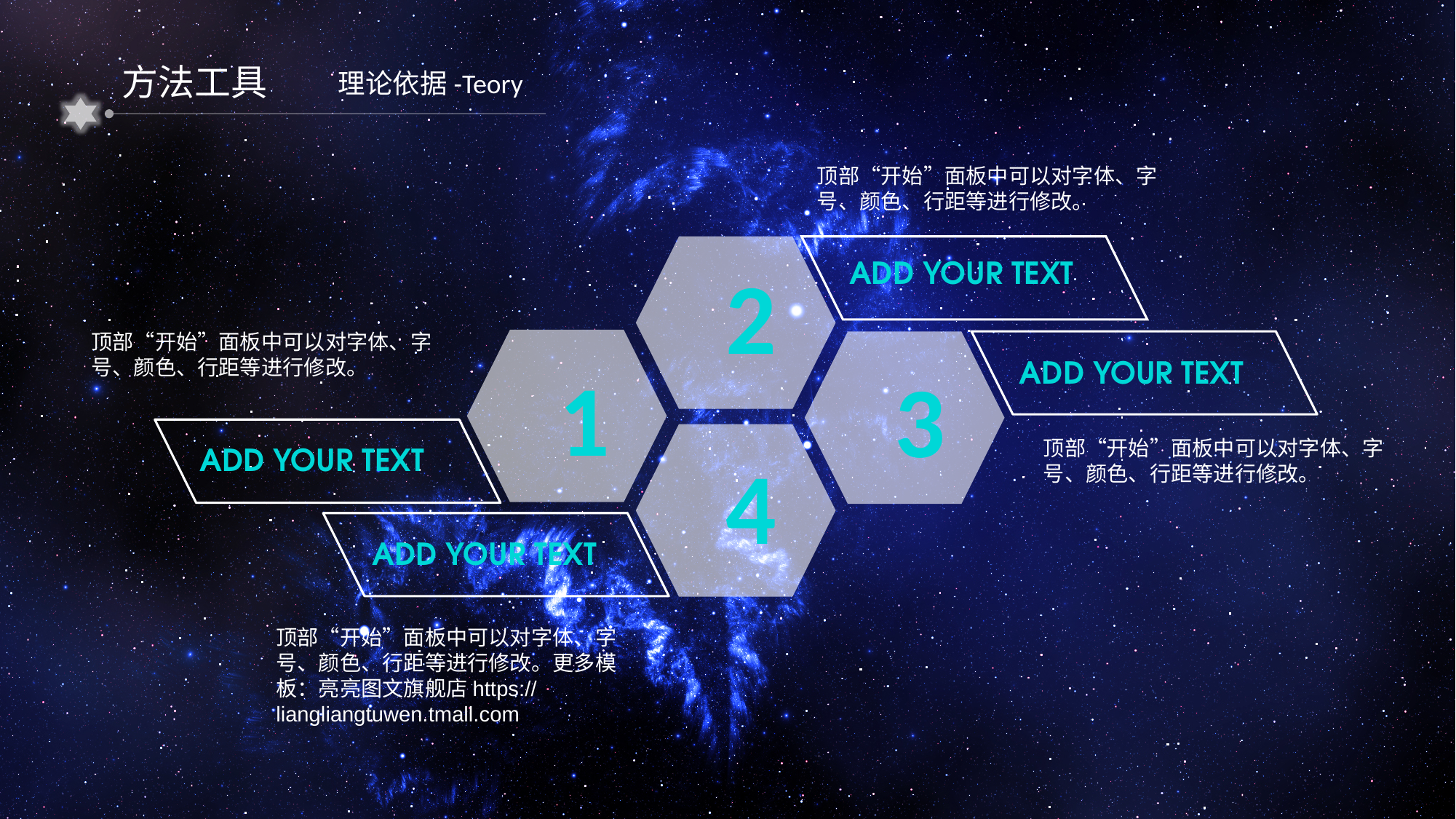

方法工具
理论依据-Teory
顶部“开始”面板中可以对字体、字号、颜色、行距等进行修改。

2

ADD YOUR TEXT
顶部“开始”面板中可以对字体、字号、颜色、行距等进行修改。

1

ADD YOUR TEXT

3

ADD YOUR TEXT

4
顶部“开始”面板中可以对字体、字号、颜色、行距等进行修改。

ADD YOUR TEXT
顶部“开始”面板中可以对字体、字号、颜色、行距等进行修改。更多模板：亮亮图文旗舰店https://liangliangtuwen.tmall.com